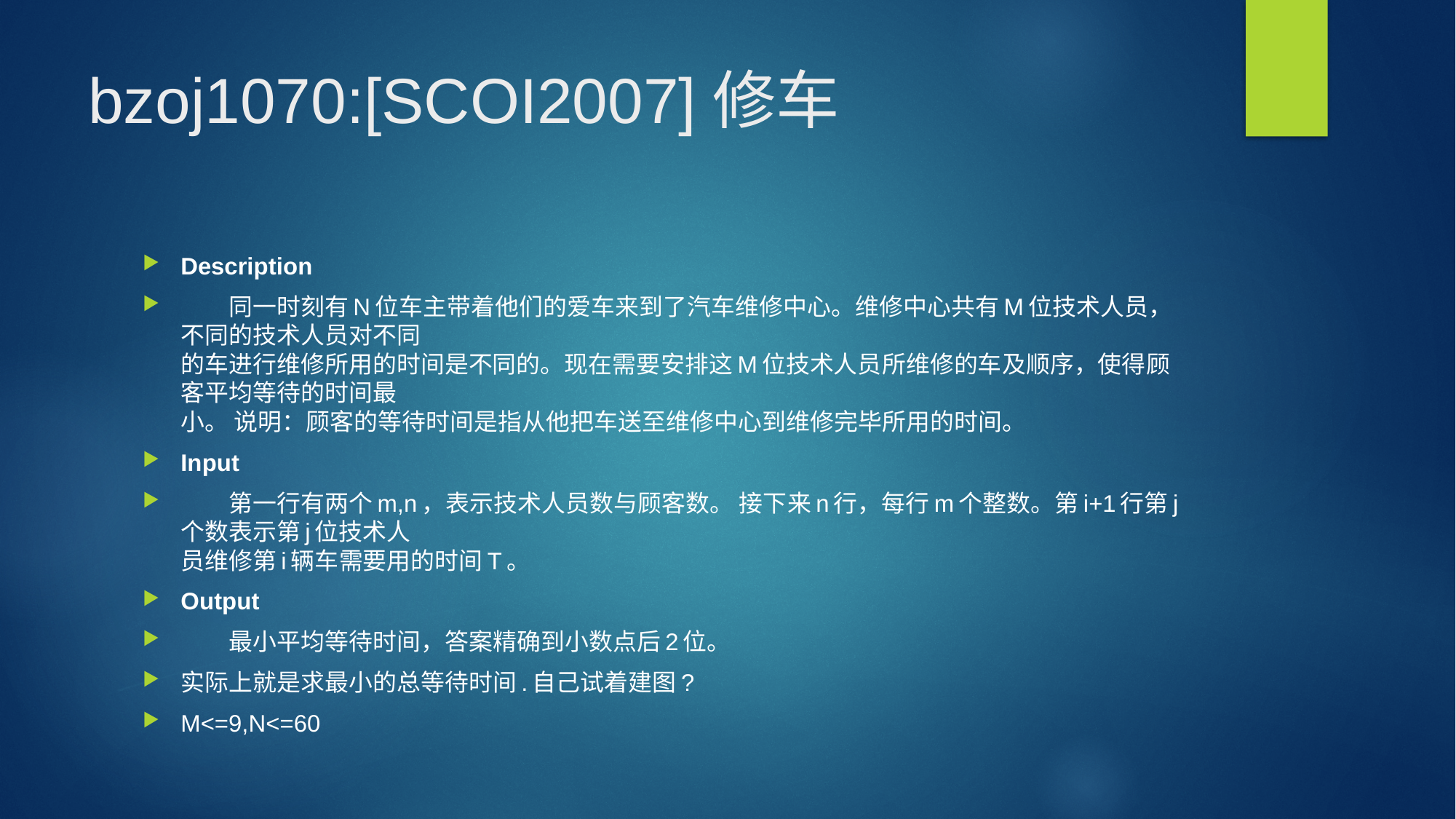

# bzoj1070:[SCOI2007]修车
Description
　　同一时刻有N位车主带着他们的爱车来到了汽车维修中心。维修中心共有M位技术人员，不同的技术人员对不同
的车进行维修所用的时间是不同的。现在需要安排这M位技术人员所维修的车及顺序，使得顾客平均等待的时间最
小。 说明：顾客的等待时间是指从他把车送至维修中心到维修完毕所用的时间。
Input
　　第一行有两个m,n，表示技术人员数与顾客数。 接下来n行，每行m个整数。第i+1行第j个数表示第j位技术人
员维修第i辆车需要用的时间T。
Output
　　最小平均等待时间，答案精确到小数点后2位。
实际上就是求最小的总等待时间.自己试着建图?
M<=9,N<=60